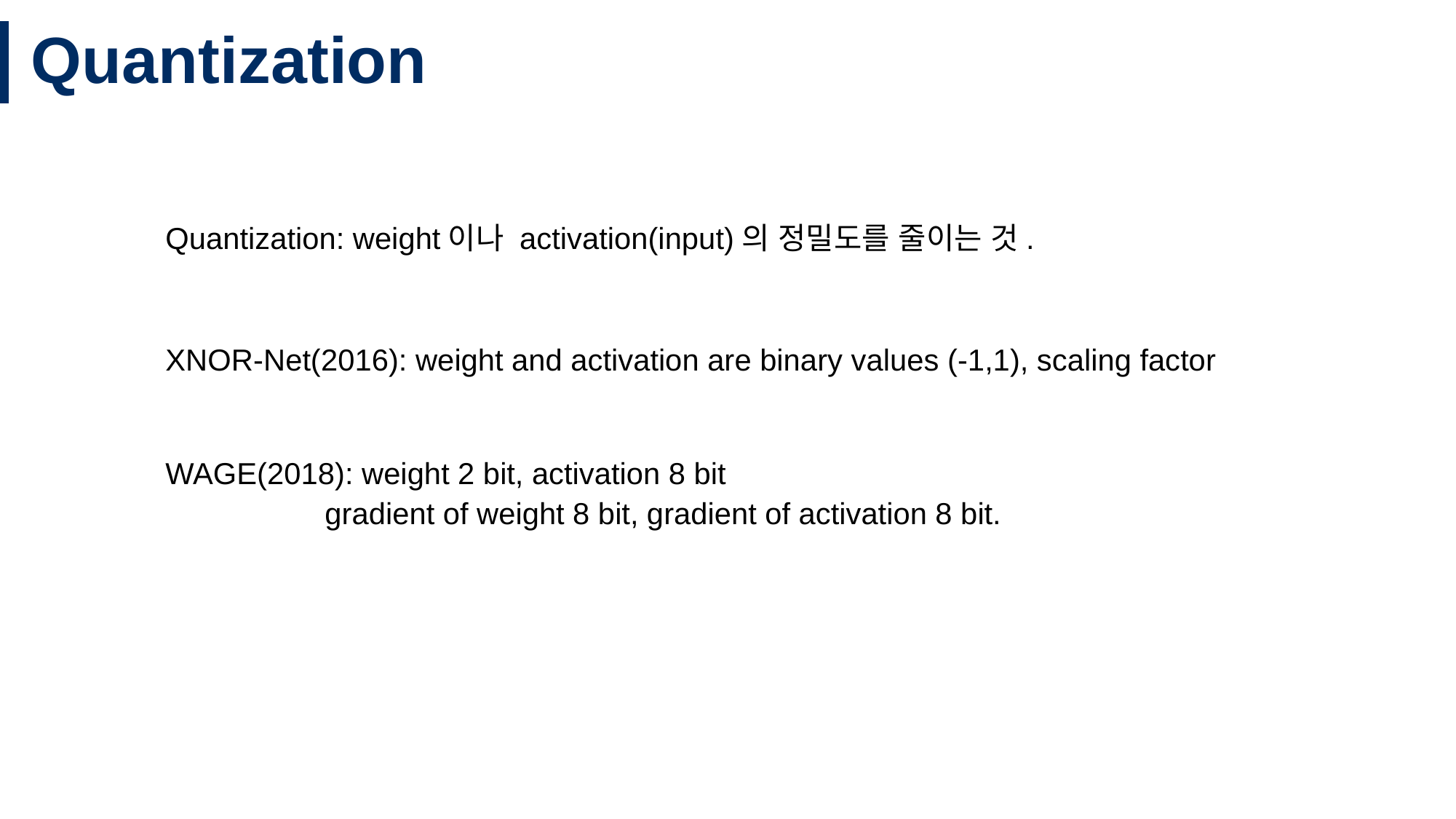

# Quantization
Quantization: weight이나 activation(input)의 정밀도를 줄이는 것.

XNOR-Net(2016): weight and activation are binary values (-1,1), scaling factor

WAGE(2018): weight 2 bit, activation 8 bit
	      gradient of weight 8 bit, gradient of activation 8 bit.